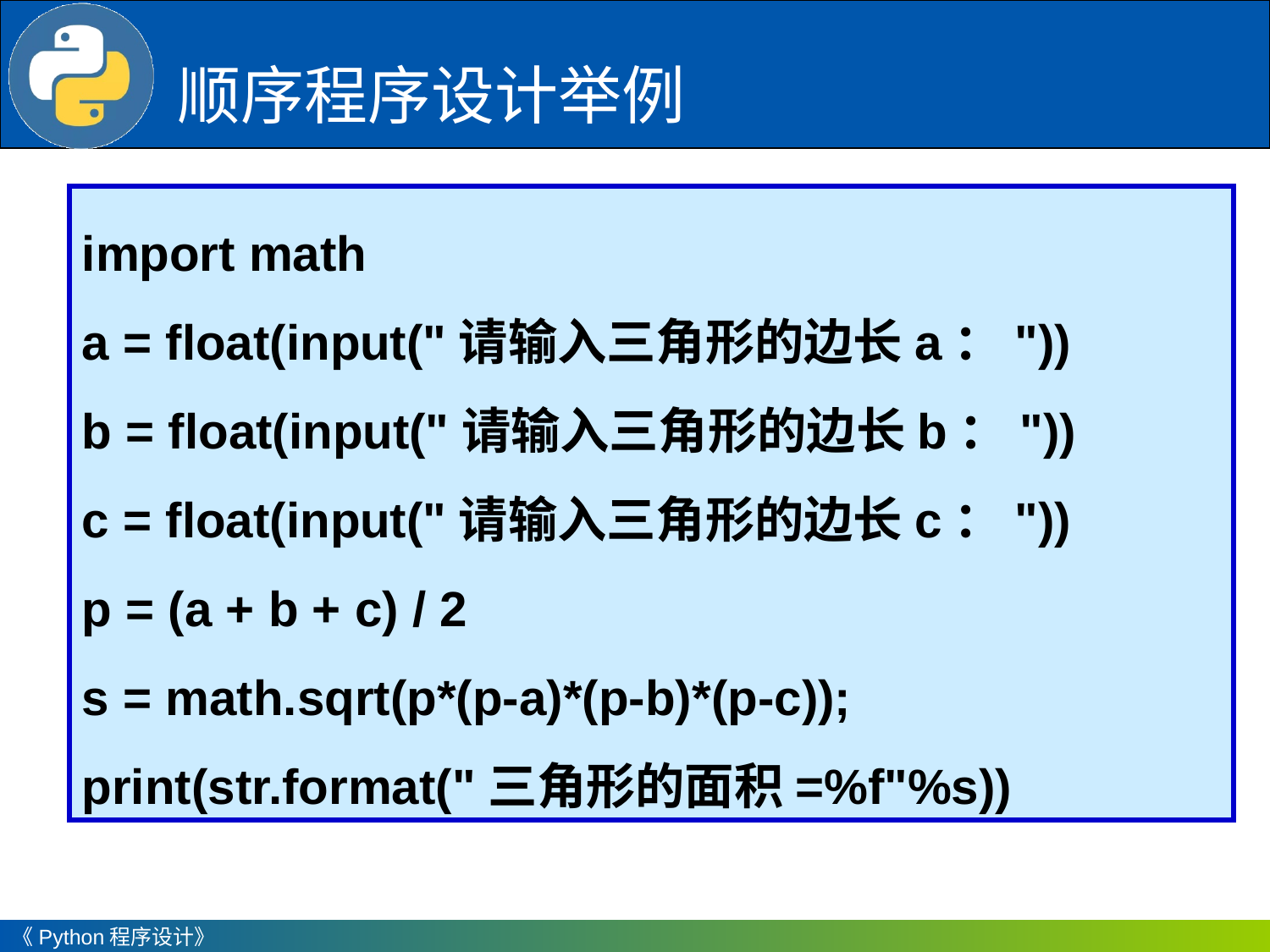

# 顺序程序设计举例
import math
a = float(input("请输入三角形的边长a："))
b = float(input("请输入三角形的边长b："))
c = float(input("请输入三角形的边长c："))
p = (a + b + c) / 2
s = math.sqrt(p*(p-a)*(p-b)*(p-c));
print(str.format("三角形的面积=%f"%s))